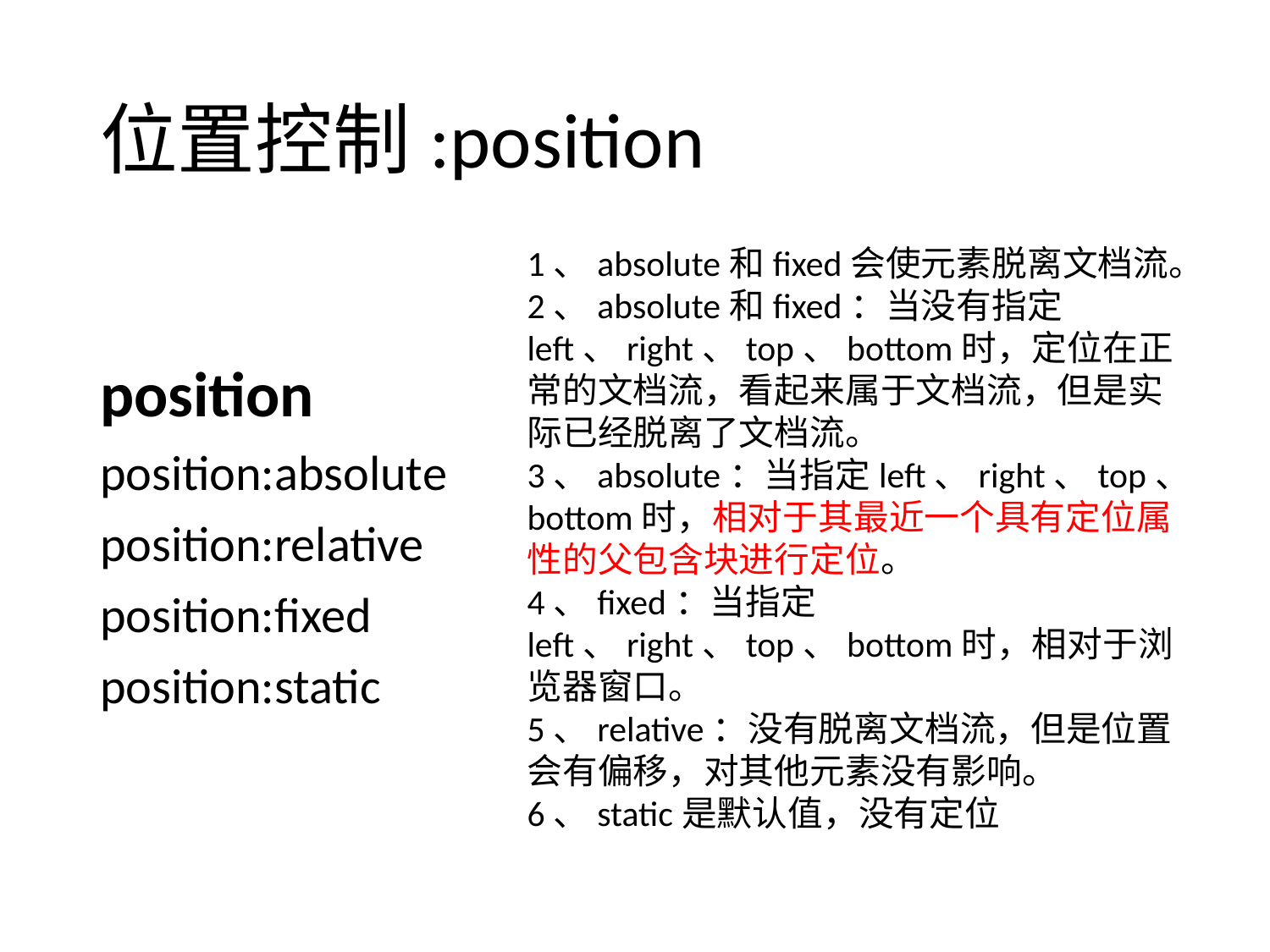

# 位置控制:position
1、absolute和fixed会使元素脱离文档流。
2、absolute和fixed：当没有指定left、right、top、bottom时，定位在正常的文档流，看起来属于文档流，但是实际已经脱离了文档流。
3、absolute：当指定left、right、top、bottom时，相对于其最近一个具有定位属性的父包含块进行定位。
4、fixed：当指定left、right、top、bottom时，相对于浏览器窗口。
5、relative：没有脱离文档流，但是位置会有偏移，对其他元素没有影响。
6、static是默认值，没有定位
position
position:absolute
position:relative
position:fixed
position:static